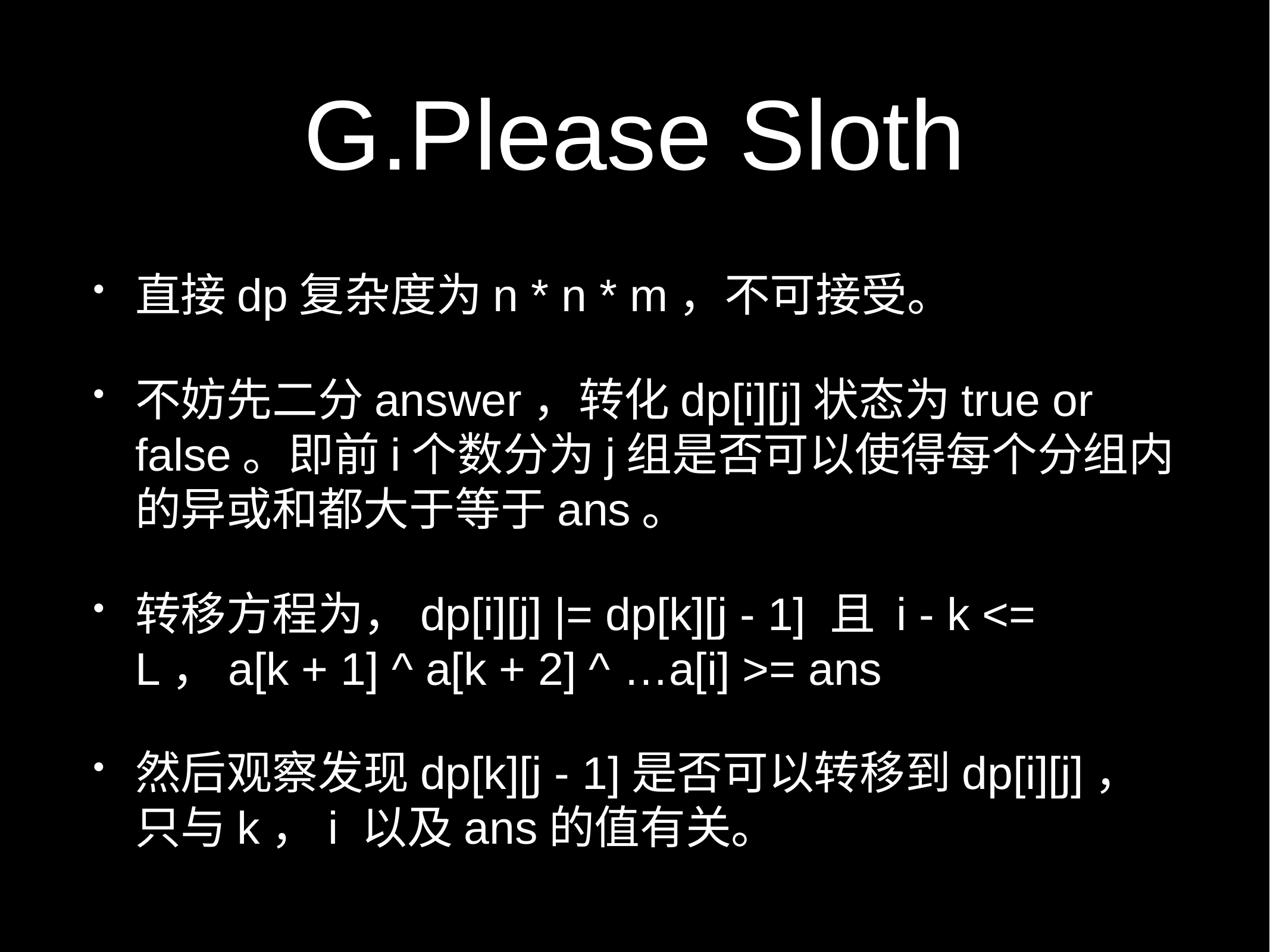

# G.Please Sloth
直接dp复杂度为n * n * m，不可接受。
不妨先二分answer，转化dp[i][j]状态为true or false。即前i个数分为j组是否可以使得每个分组内的异或和都大于等于ans。
转移方程为，dp[i][j] |= dp[k][j - 1] 且 i - k <= L，a[k + 1] ^ a[k + 2] ^ …a[i] >= ans
然后观察发现dp[k][j - 1]是否可以转移到dp[i][j]，只与k，i 以及ans的值有关。